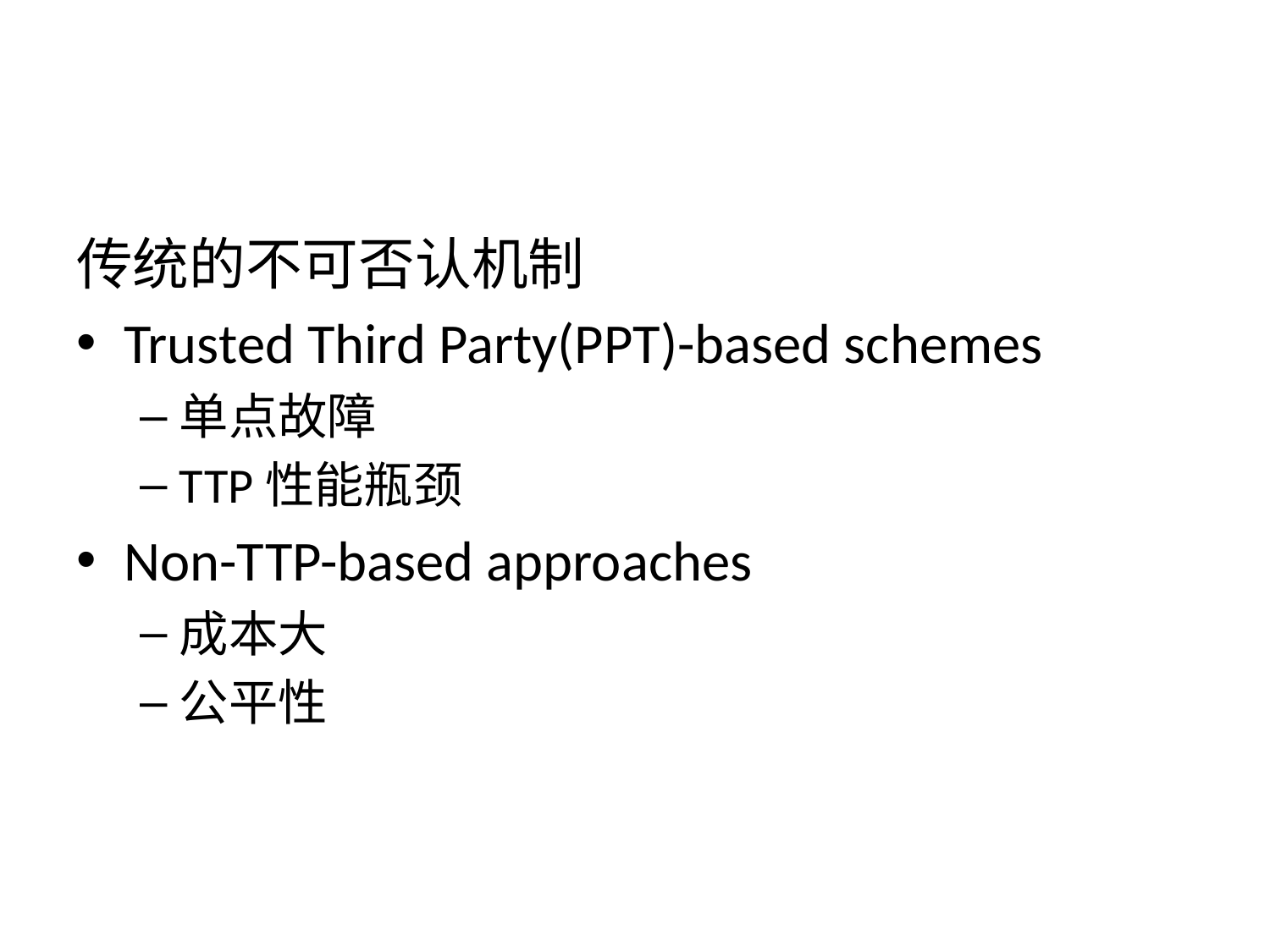

#
传统的不可否认机制
Trusted Third Party(PPT)-based schemes
单点故障
TTP性能瓶颈
Non-TTP-based approaches
成本大
公平性